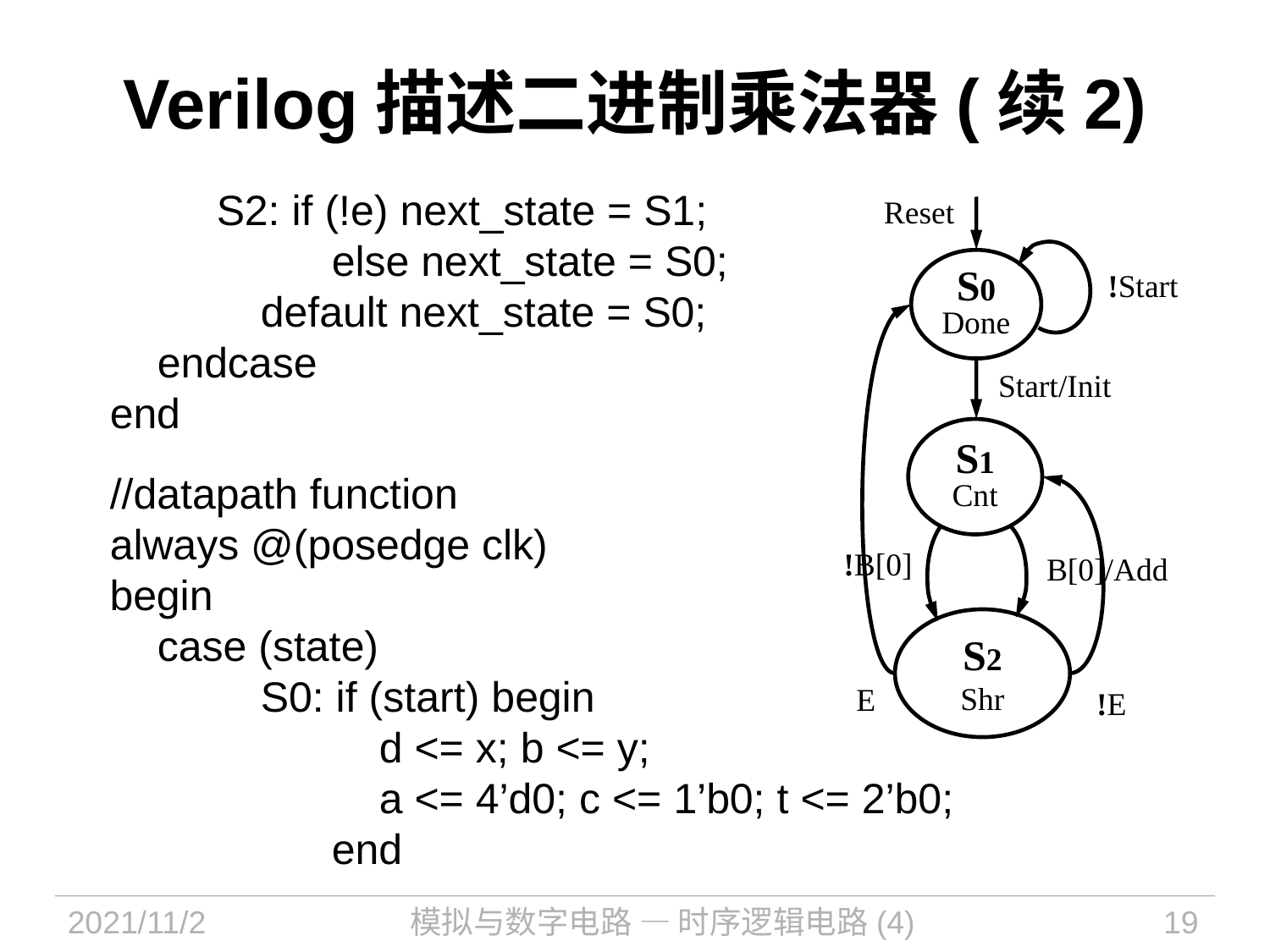

# Verilog描述二进制乘法器(续2)
	         S2: if (!e) next_state = S1;
		        else next_state = S0;
		  default next_state = S0;
	    endcase
	end

	//datapath function
	always @(posedge clk)
    begin
	    case (state)
		  S0: if (start) begin
		            d <= x; b <= y;
		            a <= 4’d0; c <= 1’b0; t <= 2’b0;
		        end
Reset

S0
Done
!Start

Start/Init
S1
Cnt

!B[0]
B[0]/Add
S2
Shr
E
!E
2021/11/2
模拟与数字电路 — 时序逻辑电路(4)
19